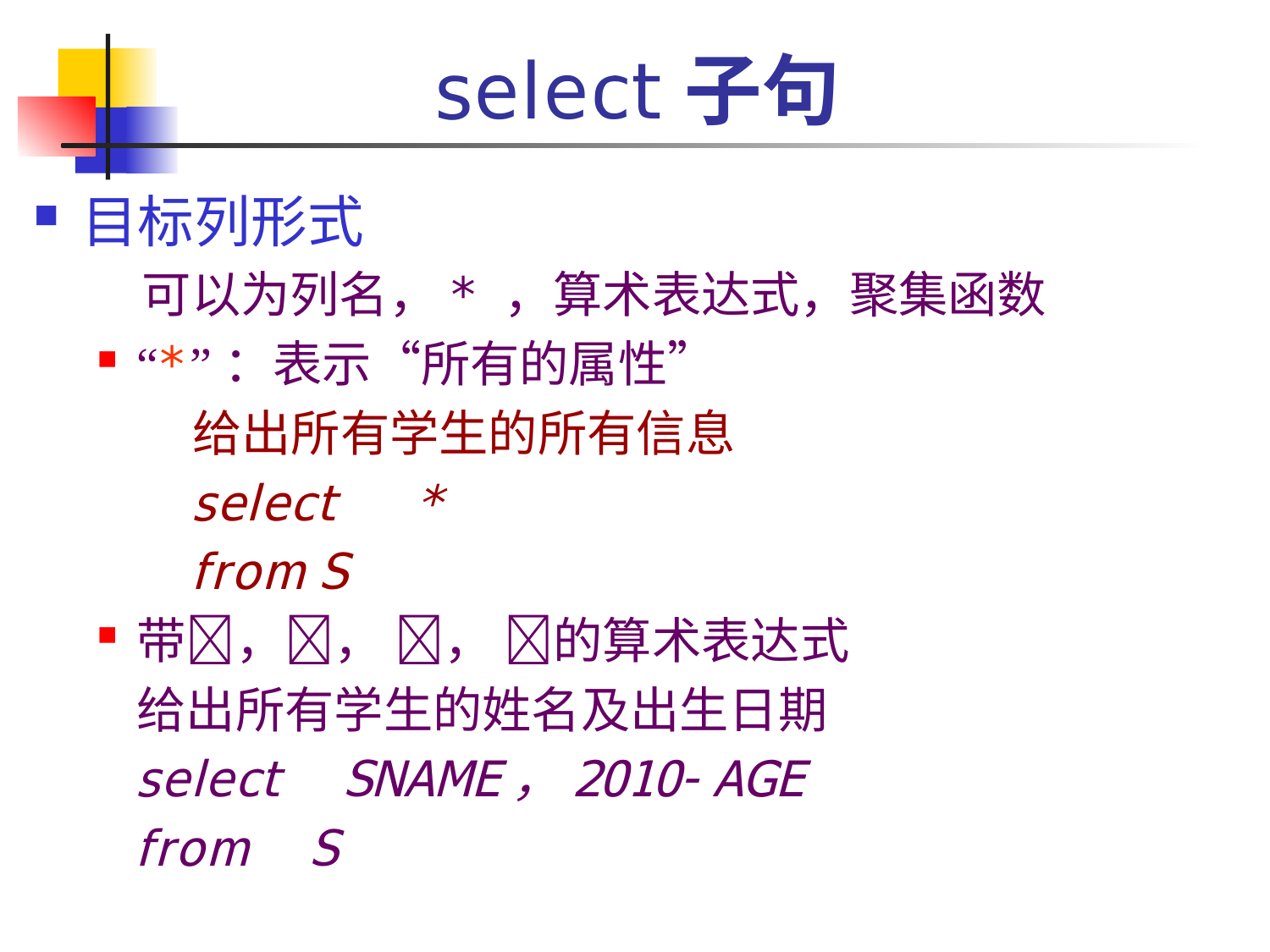

# select子句
目标列形式
   可以为列名，* ，算术表达式，聚集函数
“*”：表示“所有的属性”
	给出所有学生的所有信息
	select     *
	from	S
带+，−， ∗， /的算术表达式
	给出所有学生的姓名及出生日期
	select    SNAME，2010- AGE
	from	   S